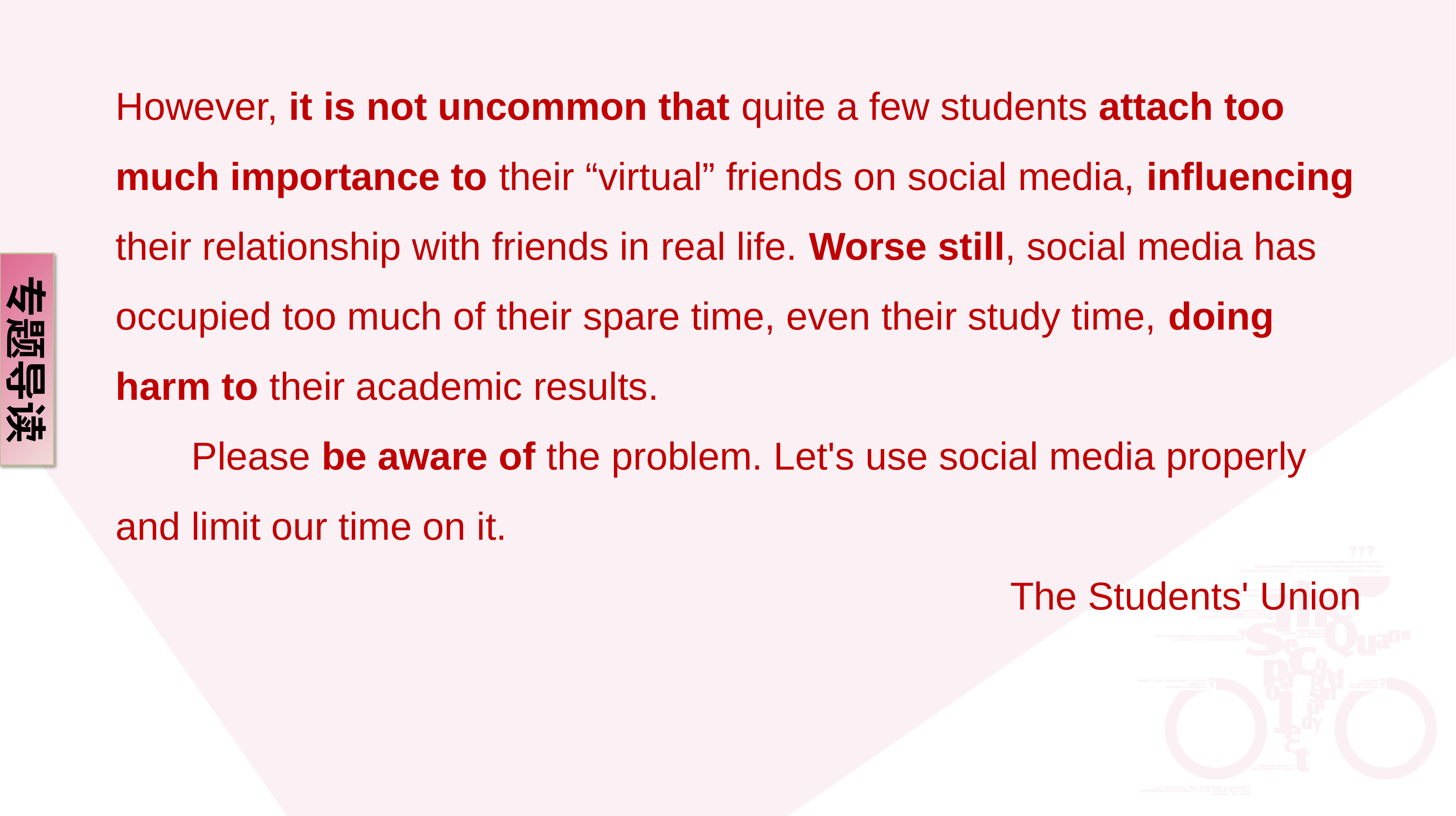

However, it is not uncommon that quite a few students attach too much importance to their “virtual” friends on social media, influencing their relationship with friends in real life. Worse still, social media has occupied too much of their spare time, even their study time, doing harm to their academic results.
       Please be aware of the problem. Let's use social media properly and limit our time on it.
The Students' Union
专题导读